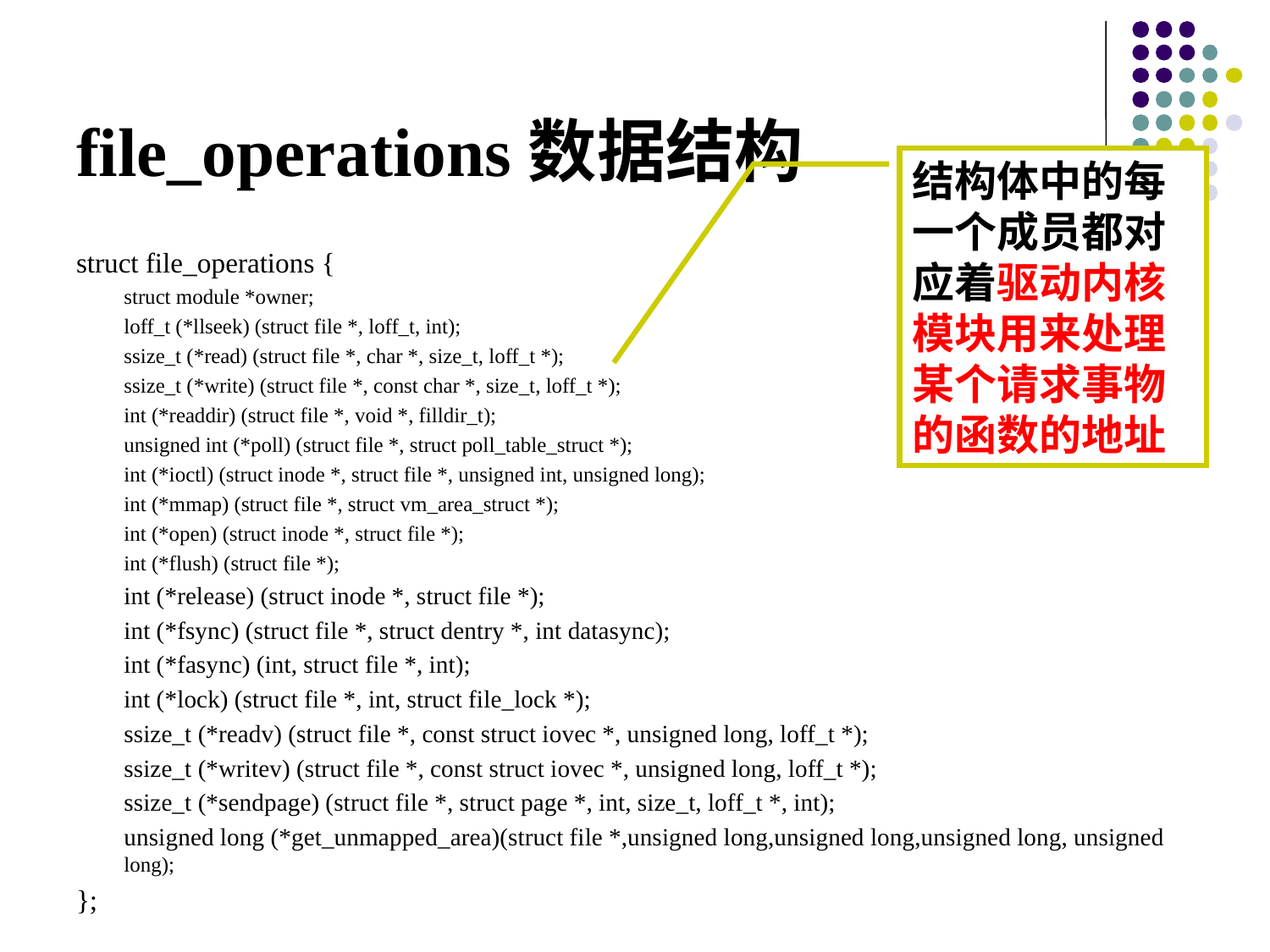

# file_operations数据结构
结构体中的每一个成员都对应着驱动内核模块用来处理某个请求事物的函数的地址
struct file_operations {
struct module *owner;
loff_t (*llseek) (struct file *, loff_t, int);
ssize_t (*read) (struct file *, char *, size_t, loff_t *);
ssize_t (*write) (struct file *, const char *, size_t, loff_t *);
int (*readdir) (struct file *, void *, filldir_t);
unsigned int (*poll) (struct file *, struct poll_table_struct *);
int (*ioctl) (struct inode *, struct file *, unsigned int, unsigned long);
int (*mmap) (struct file *, struct vm_area_struct *);
int (*open) (struct inode *, struct file *);
int (*flush) (struct file *);
int (*release) (struct inode *, struct file *);
int (*fsync) (struct file *, struct dentry *, int datasync);
int (*fasync) (int, struct file *, int);
int (*lock) (struct file *, int, struct file_lock *);
ssize_t (*readv) (struct file *, const struct iovec *, unsigned long, loff_t *);
ssize_t (*writev) (struct file *, const struct iovec *, unsigned long, loff_t *);
ssize_t (*sendpage) (struct file *, struct page *, int, size_t, loff_t *, int);
unsigned long (*get_unmapped_area)(struct file *,unsigned long,unsigned long,unsigned long, unsigned long);
};